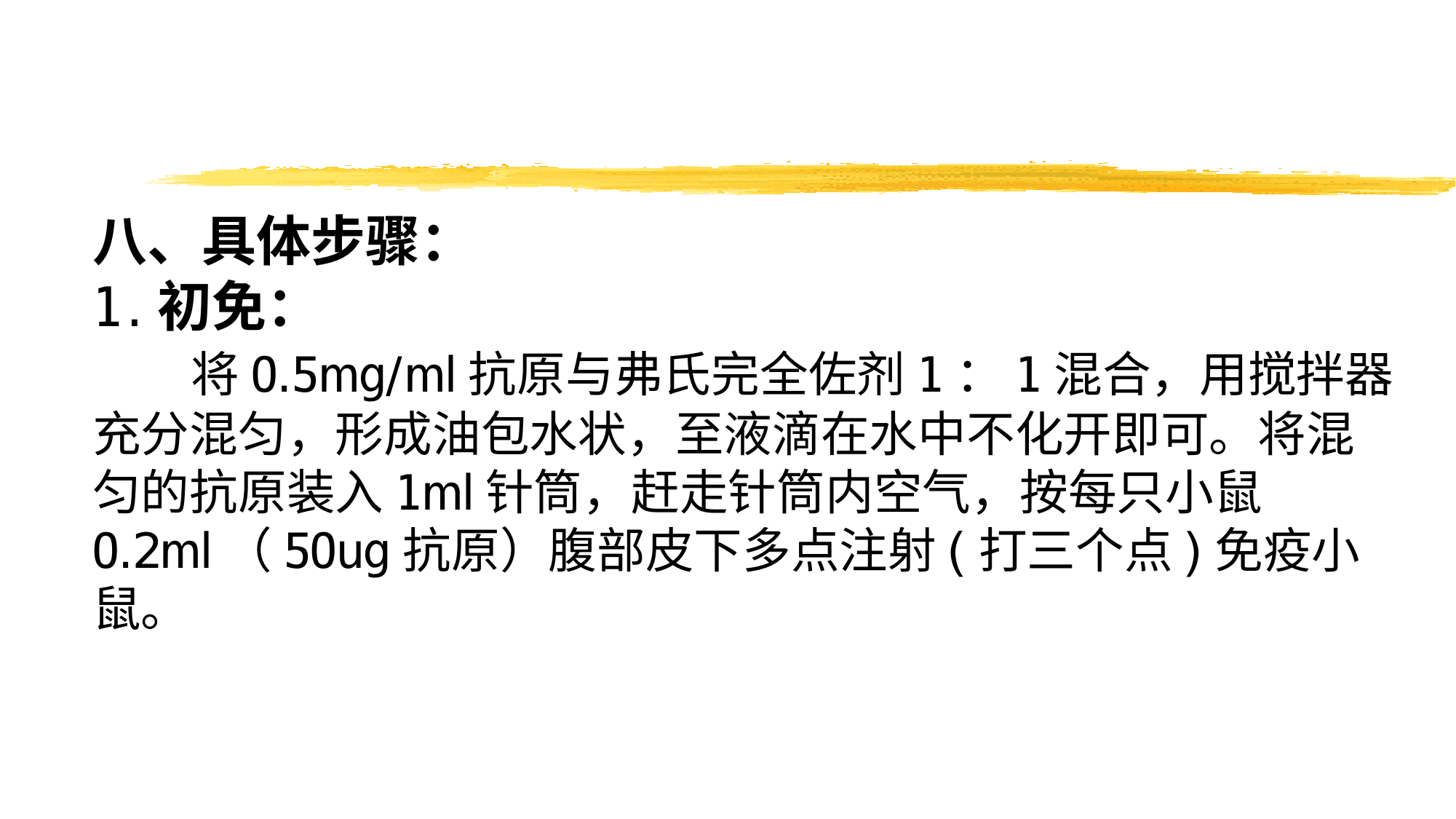

八、具体步骤：
1.初免：
       将0.5mg/ml抗原与弗氏完全佐剂1：1混合，用搅拌器充分混匀，形成油包水状，至液滴在水中不化开即可。将混匀的抗原装入1ml针筒，赶走针筒内空气，按每只小鼠0.2ml（50ug抗原）腹部皮下多点注射(打三个点)免疫小鼠。